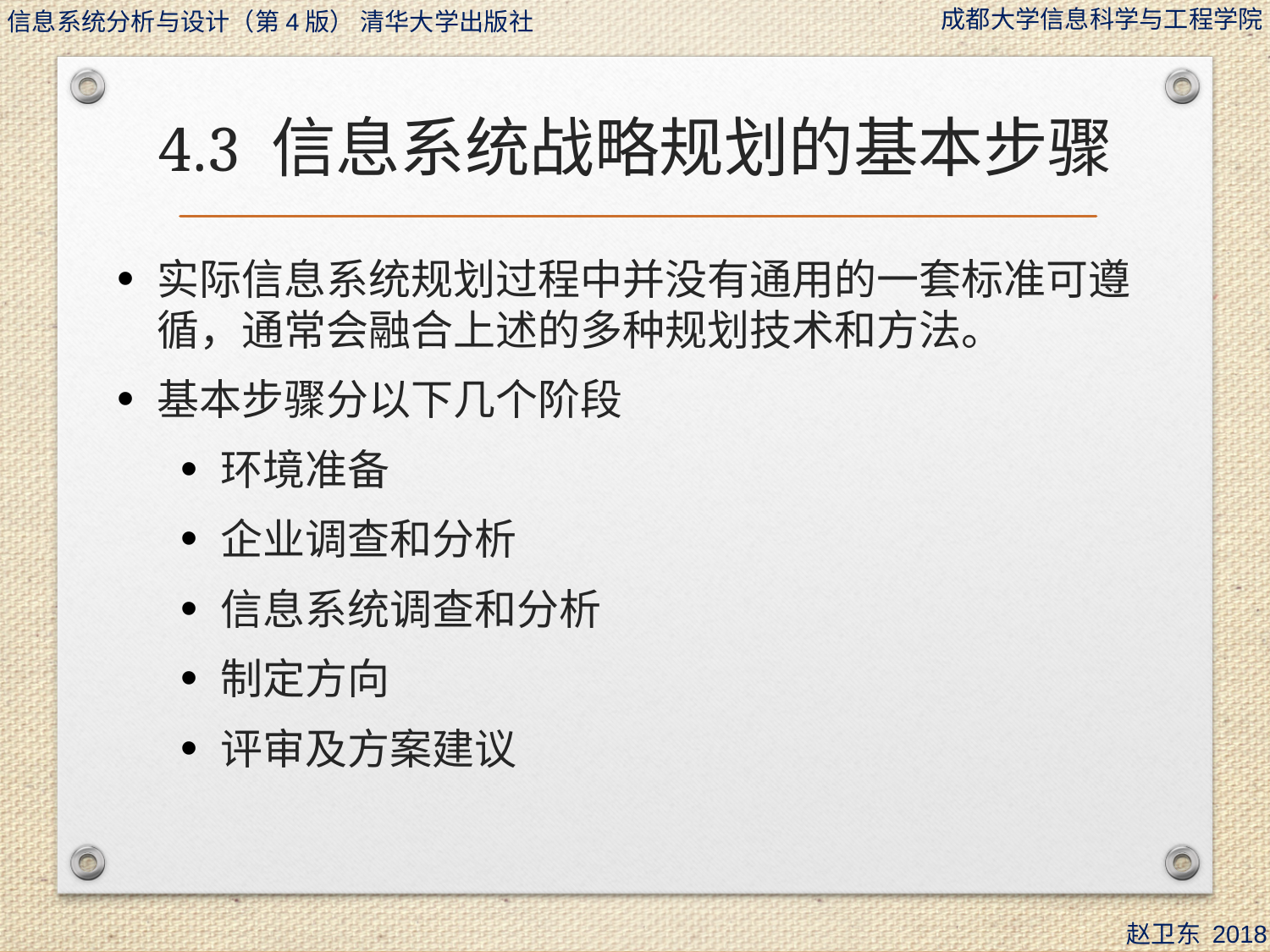

# 4.3 信息系统战略规划的基本步骤
实际信息系统规划过程中并没有通用的一套标准可遵循，通常会融合上述的多种规划技术和方法。
基本步骤分以下几个阶段
环境准备
企业调查和分析
信息系统调查和分析
制定方向
评审及方案建议